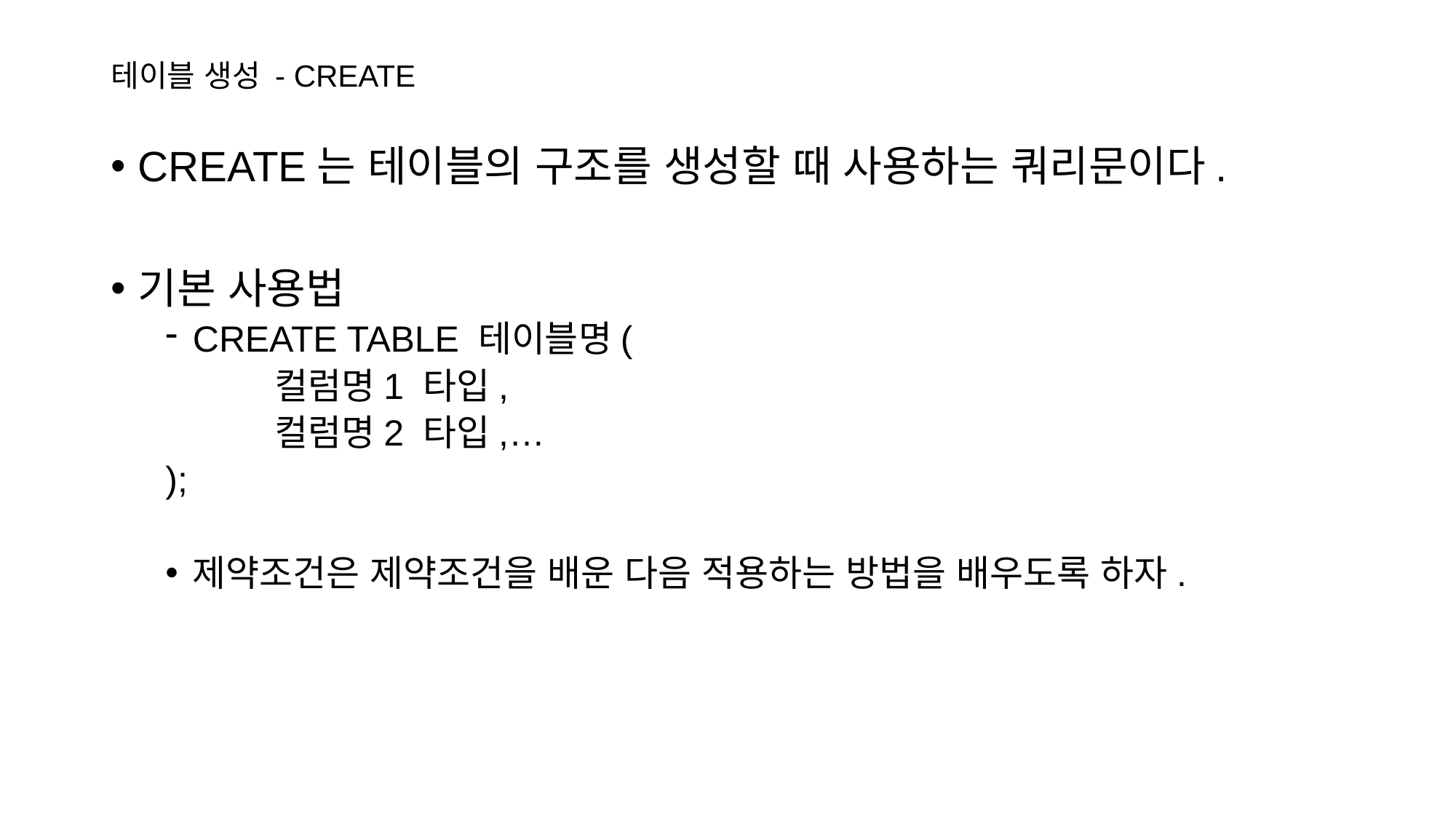

# 테이블 생성 - CREATE
CREATE는 테이블의 구조를 생성할 때 사용하는 쿼리문이다.

기본 사용법
CREATE TABLE 테이블명(
	컬럼명1 타입,
	컬럼명2 타입,…
);

제약조건은 제약조건을 배운 다음 적용하는 방법을 배우도록 하자.